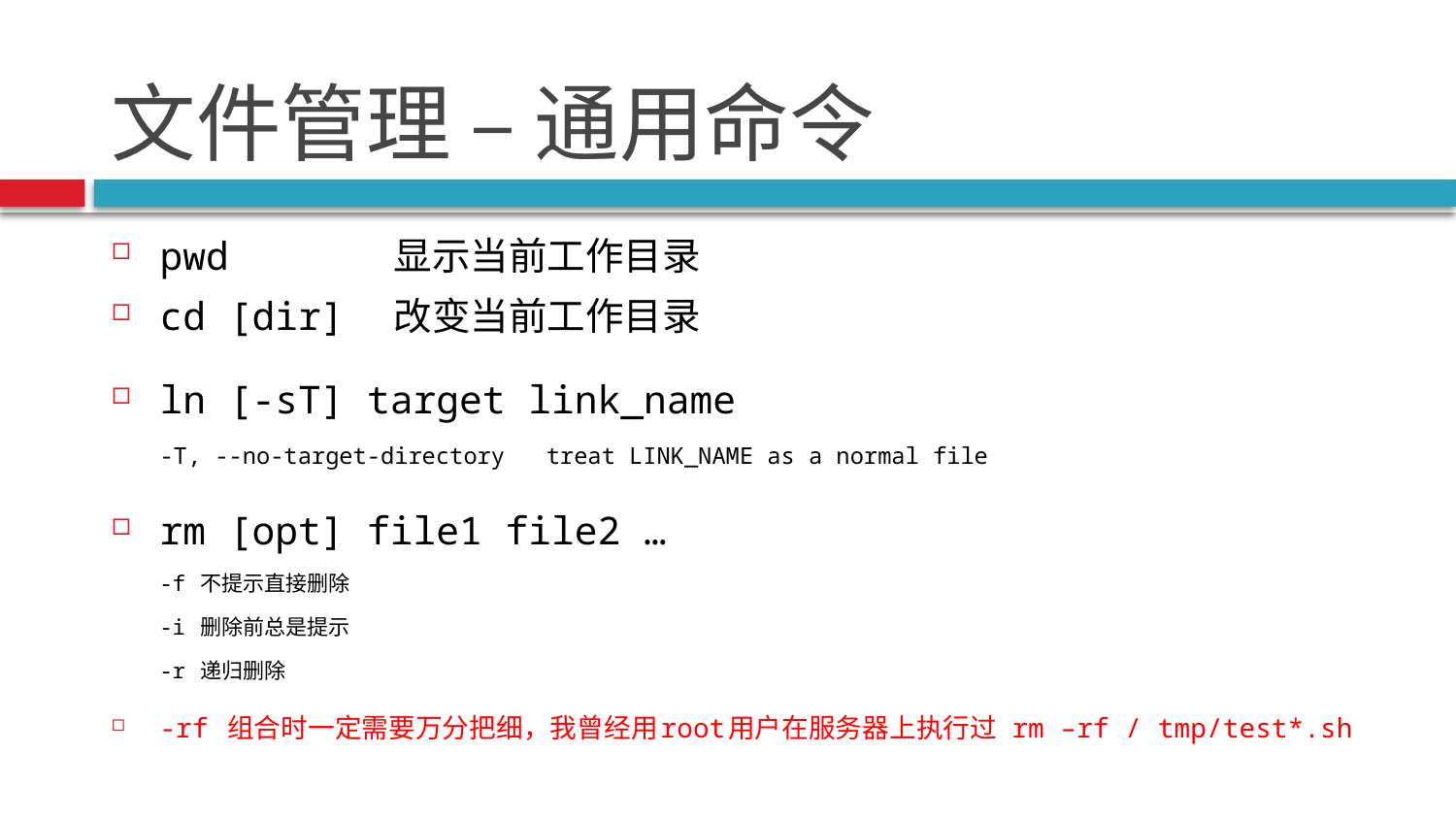

# 文件管理 – 通用命令
pwd       显示当前工作目录
cd [dir]  改变当前工作目录
ln [-sT] target link_name
-T, --no-target-directory   treat LINK_NAME as a normal file
rm [opt] file1 file2 …
-f 不提示直接删除
-i 删除前总是提示
-r 递归删除
-rf 组合时一定需要万分把细，我曾经用root用户在服务器上执行过  rm –rf / tmp/test*.sh